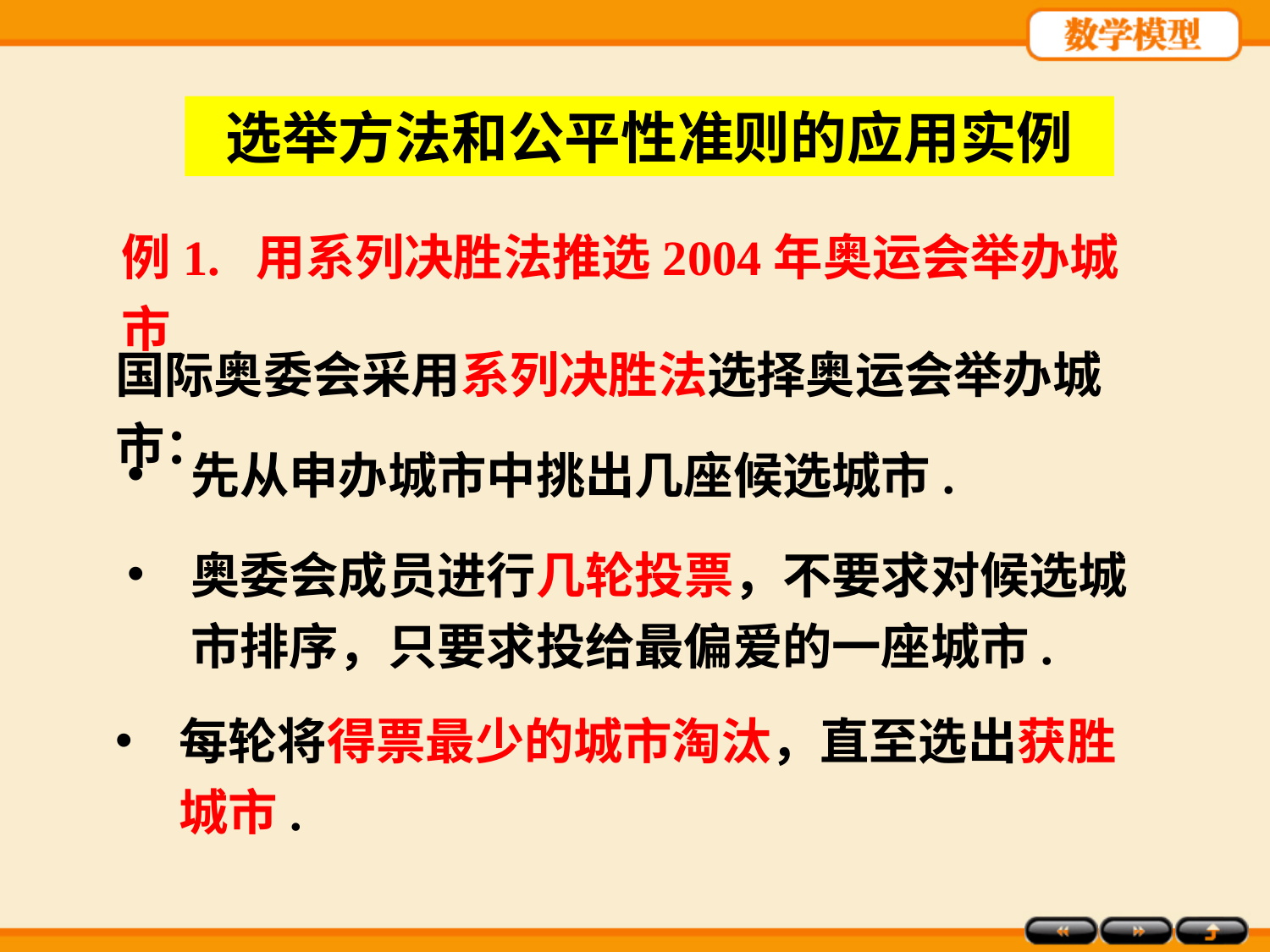

选举方法和公平性准则的应用实例
例1.  用系列决胜法推选2004年奥运会举办城市
国际奥委会采用系列决胜法选择奥运会举办城市：
先从申办城市中挑出几座候选城市.
奥委会成员进行几轮投票，不要求对候选城市排序，只要求投给最偏爱的一座城市.
每轮将得票最少的城市淘汰，直至选出获胜城市.